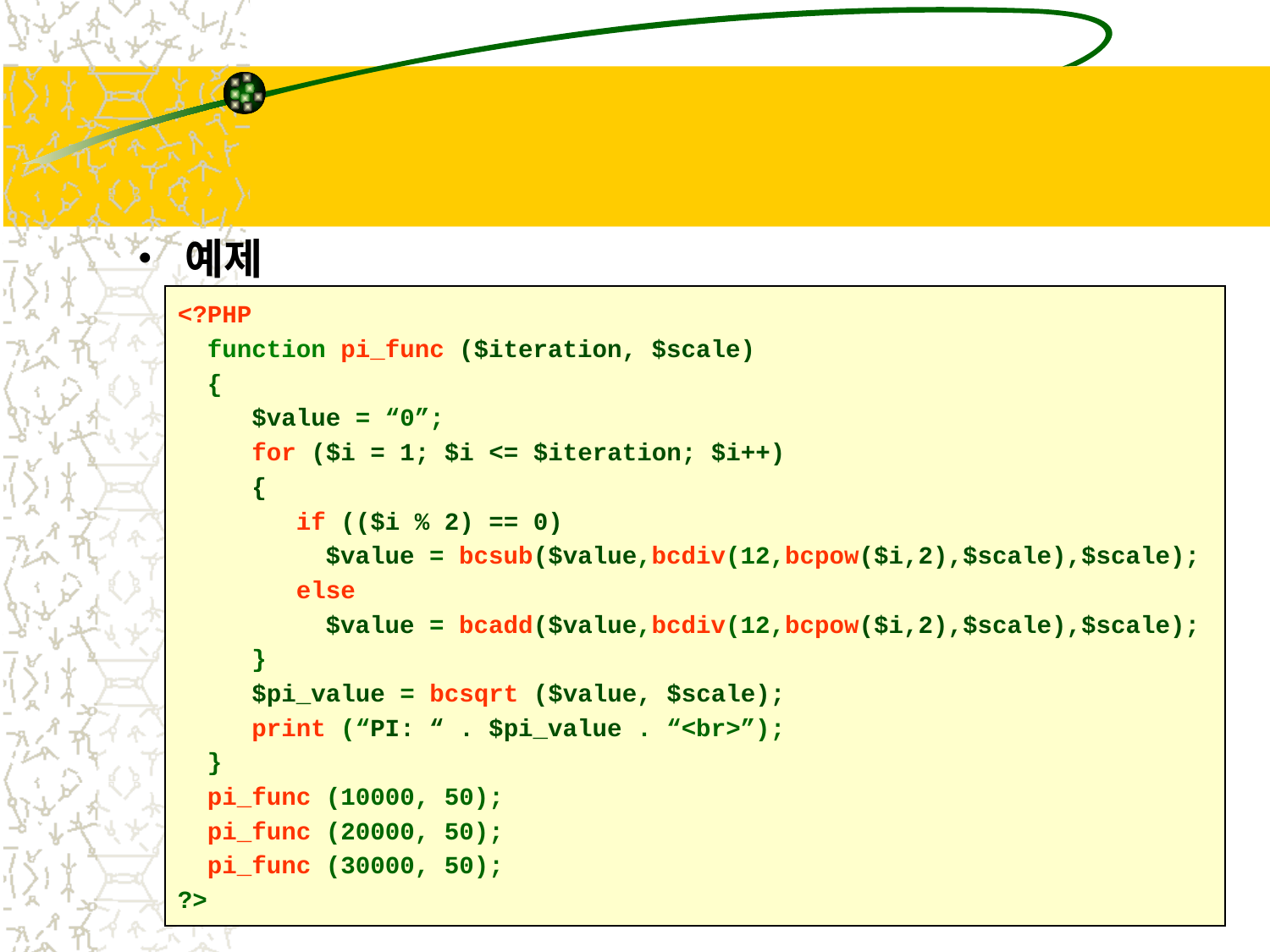

#
예제
<?PHP
  function pi_func ($iteration, $scale)
  {
     $value = “0”;
     for ($i = 1; $i <= $iteration; $i++)
     {
        if (($i % 2) == 0)
          $value = bcsub($value,bcdiv(12,bcpow($i,2),$scale),$scale);
        else
          $value = bcadd($value,bcdiv(12,bcpow($i,2),$scale),$scale);
     }
     $pi_value = bcsqrt ($value, $scale);
     print (“PI: “ . $pi_value . “<br>”);
  }
  pi_func (10000, 50);
  pi_func (20000, 50);
  pi_func (30000, 50);
?>